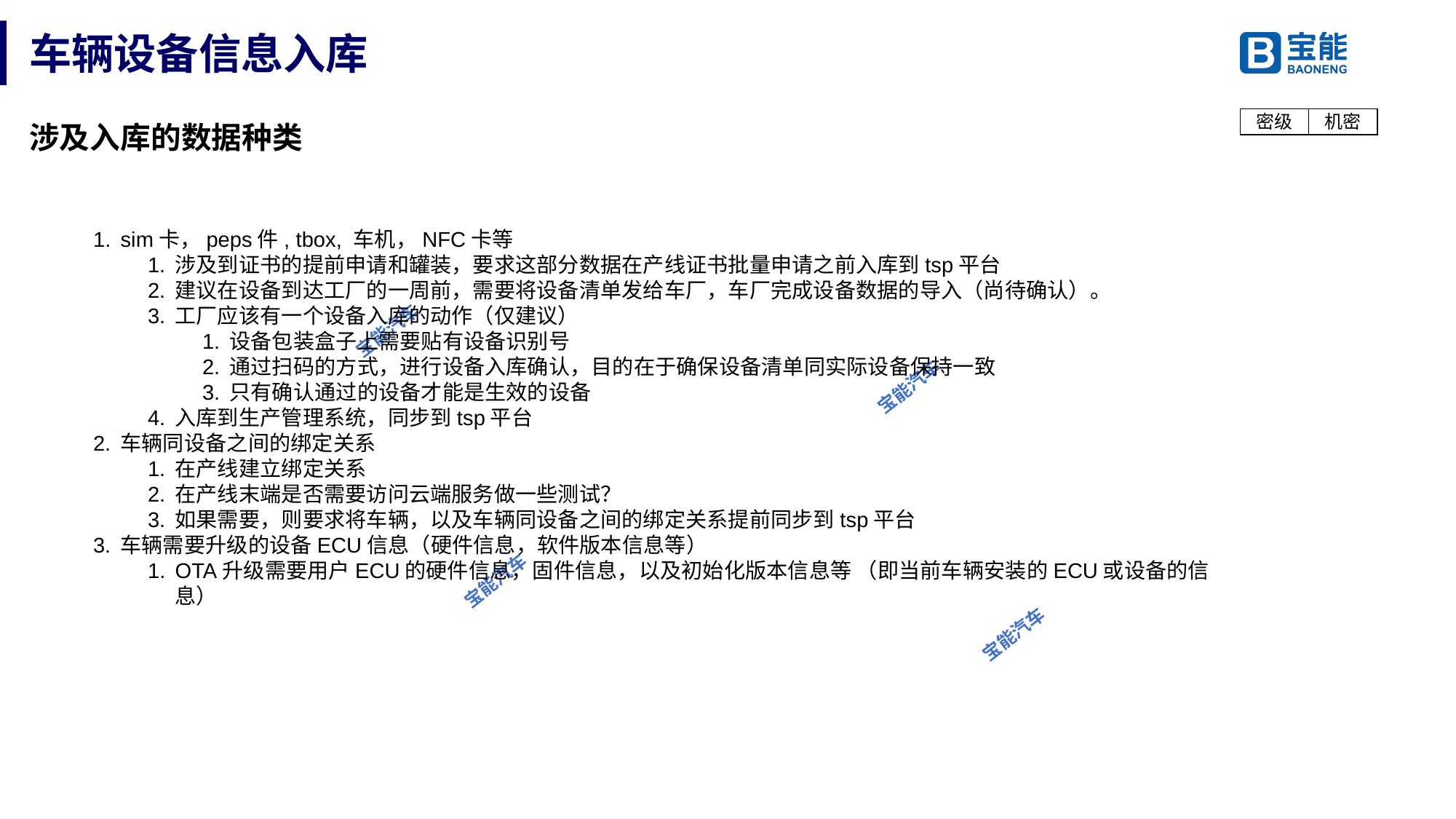

# 车辆设备信息入库
涉及入库的数据种类
sim卡，peps件, tbox, 车机，NFC卡等
涉及到证书的提前申请和罐装，要求这部分数据在产线证书批量申请之前入库到tsp平台
建议在设备到达工厂的一周前，需要将设备清单发给车厂，车厂完成设备数据的导入（尚待确认）。
工厂应该有一个设备入库的动作（仅建议）
设备包装盒子上需要贴有设备识别号
通过扫码的方式，进行设备入库确认，目的在于确保设备清单同实际设备保持一致
只有确认通过的设备才能是生效的设备
入库到生产管理系统，同步到tsp平台
车辆同设备之间的绑定关系
在产线建立绑定关系
在产线末端是否需要访问云端服务做一些测试？
如果需要，则要求将车辆，以及车辆同设备之间的绑定关系提前同步到tsp平台
车辆需要升级的设备ECU信息（硬件信息，软件版本信息等）
OTA升级需要用户ECU的硬件信息，固件信息，以及初始化版本信息等 （即当前车辆安装的ECU或设备的信息）
2